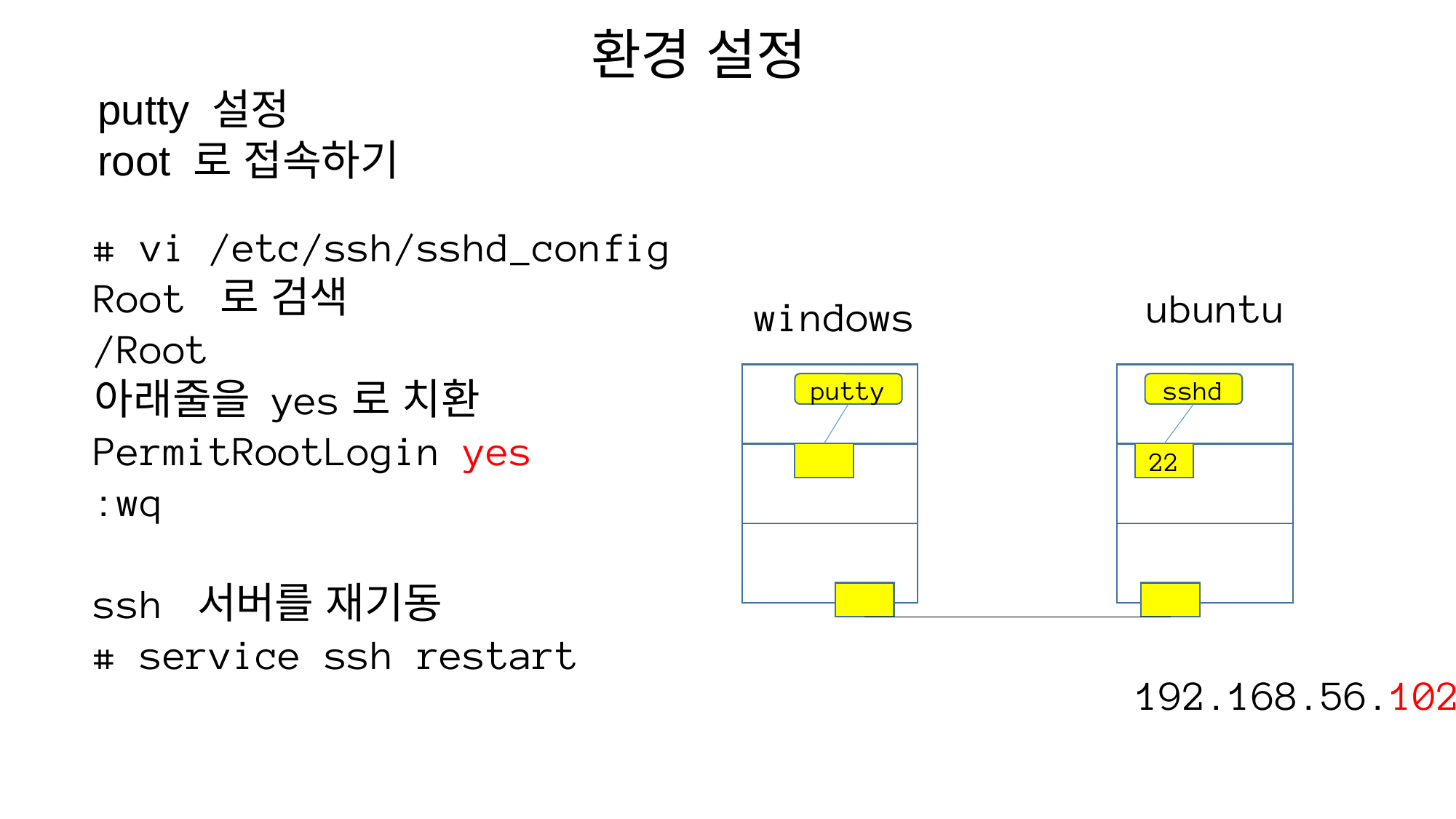

환경 설정
putty 설정
root 로 접속하기
# vi /etc/ssh/sshd_config
Root 로 검색
/Root
아래줄을 yes로 치환
PermitRootLogin yes
:wq

ssh 서버를 재기동
# service ssh restart
ubuntu
windows

putty
sshd

22

192.168.56.102